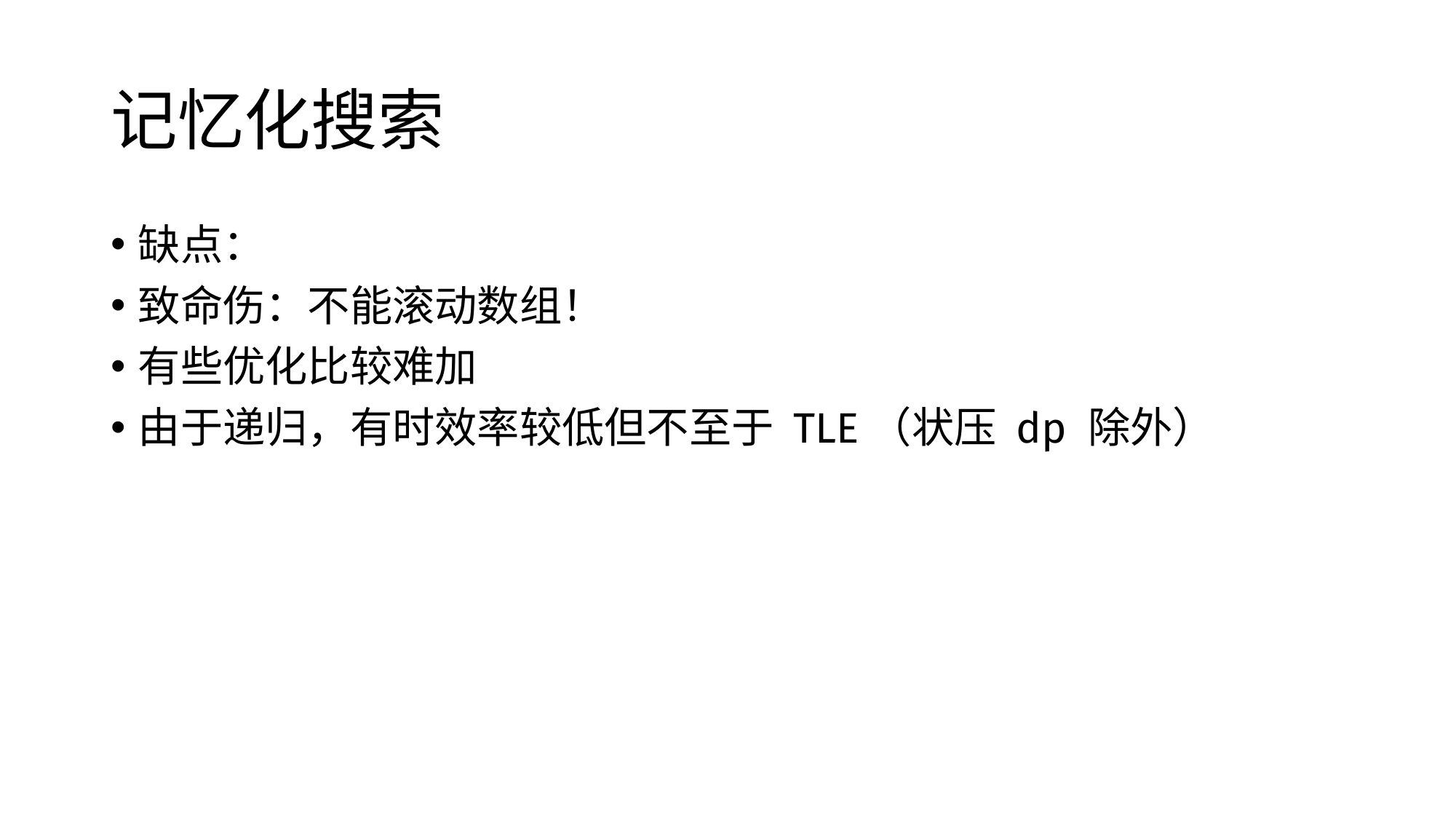

# 记忆化搜索
缺点：
致命伤：不能滚动数组！
有些优化比较难加
由于递归，有时效率较低但不至于 TLE（状压 dp 除外）